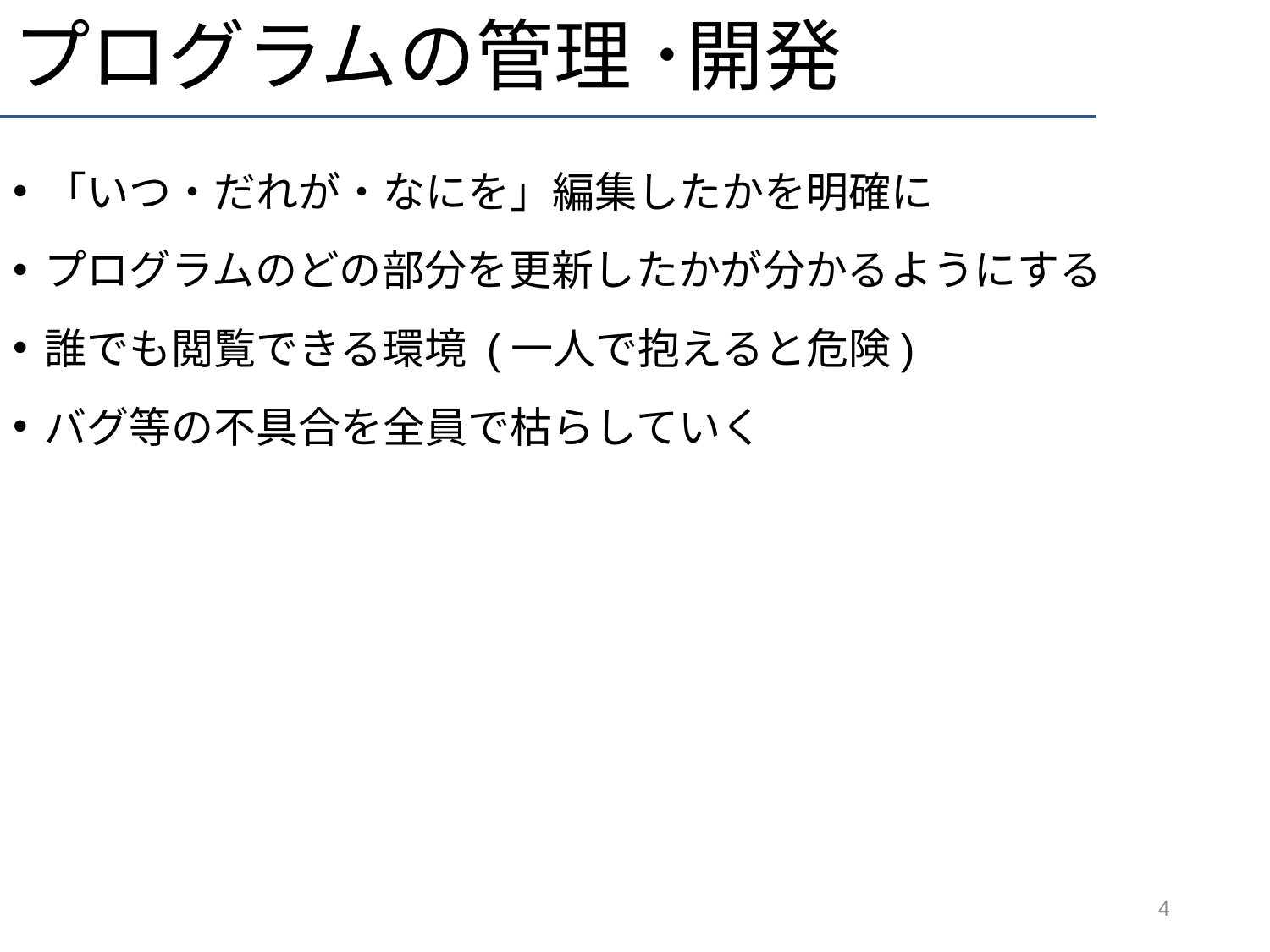

# プログラムの管理	･開発
「いつ・だれが・なにを」編集したかを明確に
プログラムのどの部分を更新したかが分かるようにする
誰でも閲覧できる環境 (一人で抱えると危険)
バグ等の不具合を全員で枯らしていく
4